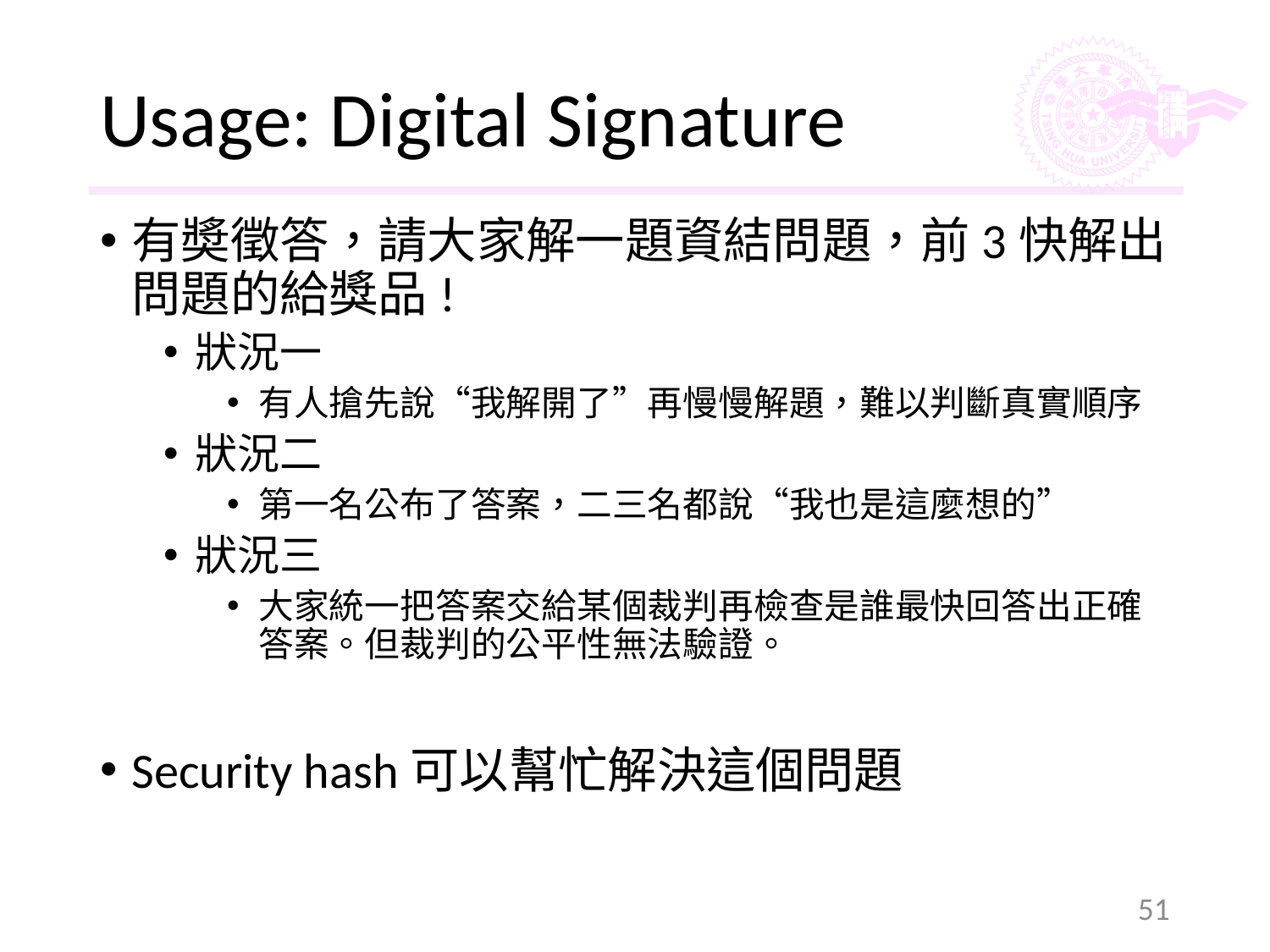

# Usage: Digital Signature
有奬徵答，請大家解一題資結問題，前3快解出問題的給獎品!
狀況一
有人搶先說“我解開了”再慢慢解題，難以判斷真實順序
狀況二
第一名公布了答案，二三名都說“我也是這麼想的”
狀況三
大家統一把答案交給某個裁判再檢查是誰最快回答出正確答案。但裁判的公平性無法驗證。

Security hash可以幫忙解決這個問題

51